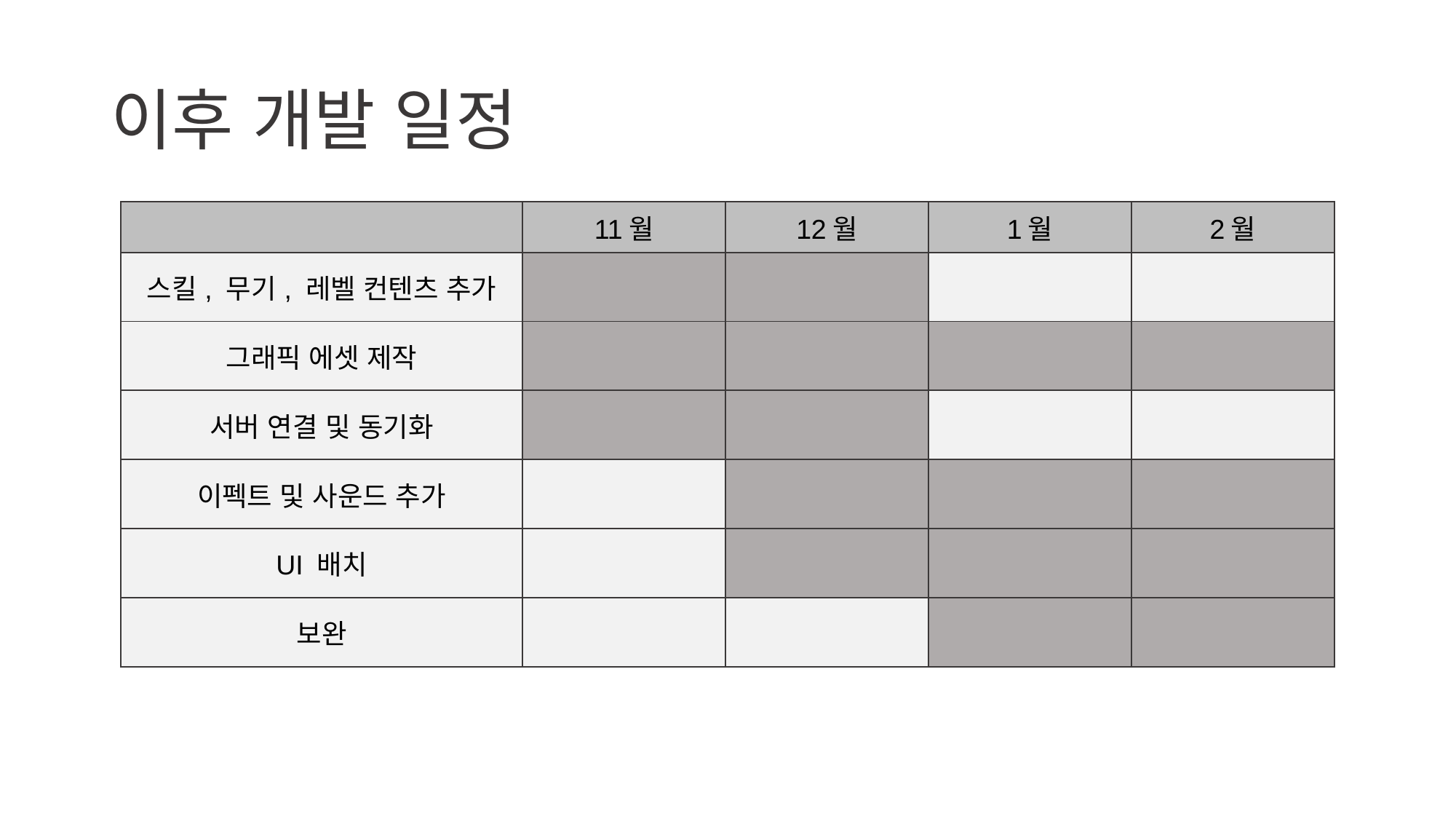

# 이후 개발 일정
|  | 11월 | 12월 | 1월 | 2월 |
| --- | --- | --- | --- | --- |
| 스킬, 무기, 레벨 컨텐츠 추가 |  |  |  |  |
| 그래픽 에셋 제작 |  |  |  |  |
| 서버 연결 및 동기화 |  |  |  |  |
| 이펙트 및 사운드 추가 |  |  |  |  |
| UI 배치 |  |  |  |  |
| 보완 |  |  |  |  |